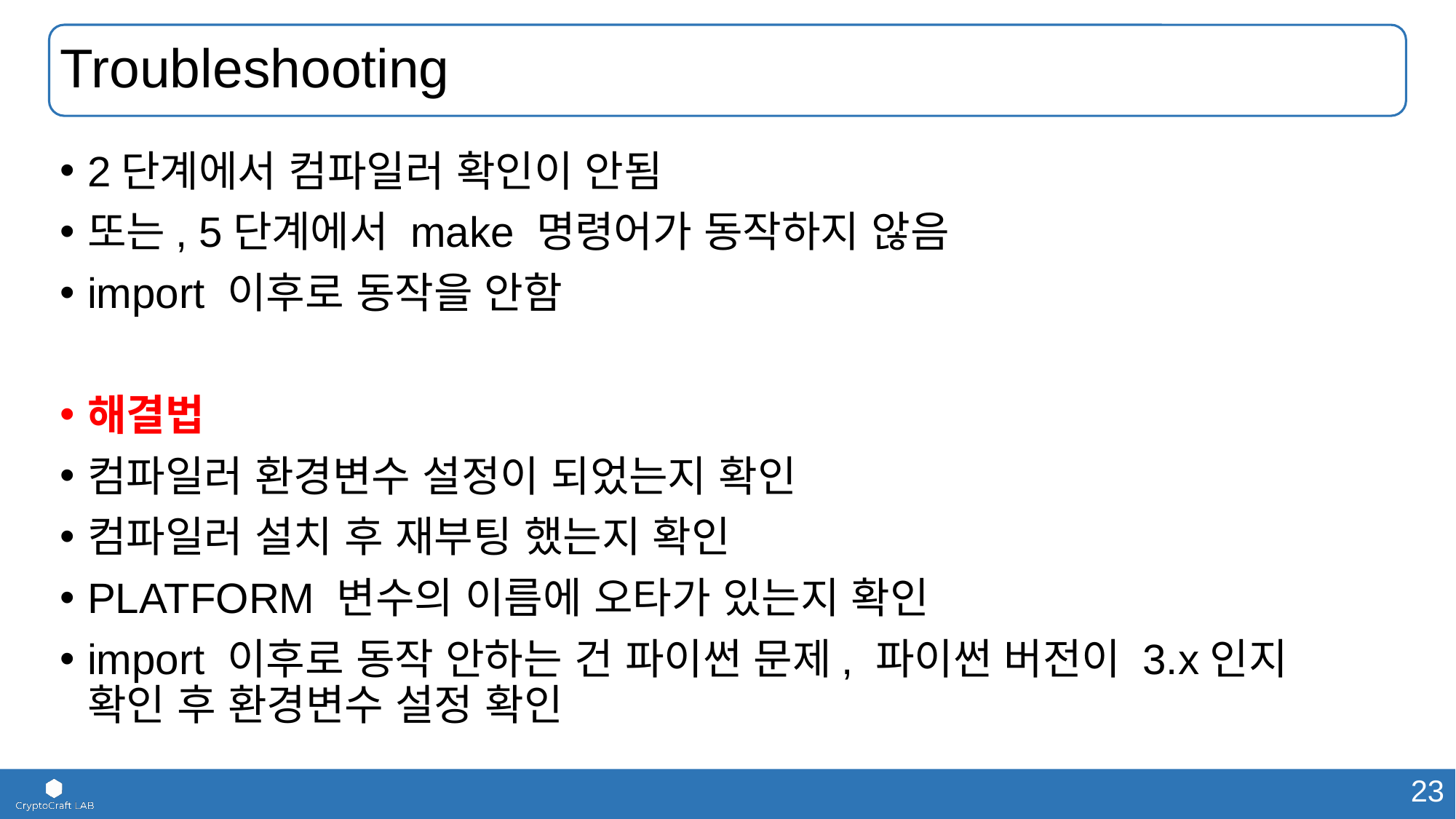

# Troubleshooting
2단계에서 컴파일러 확인이 안됨
또는, 5단계에서 make 명령어가 동작하지 않음
import 이후로 동작을 안함

해결법
컴파일러 환경변수 설정이 되었는지 확인
컴파일러 설치 후 재부팅 했는지 확인
PLATFORM 변수의 이름에 오타가 있는지 확인
import 이후로 동작 안하는 건 파이썬 문제, 파이썬 버전이 3.x인지
확인 후 환경변수 설정 확인